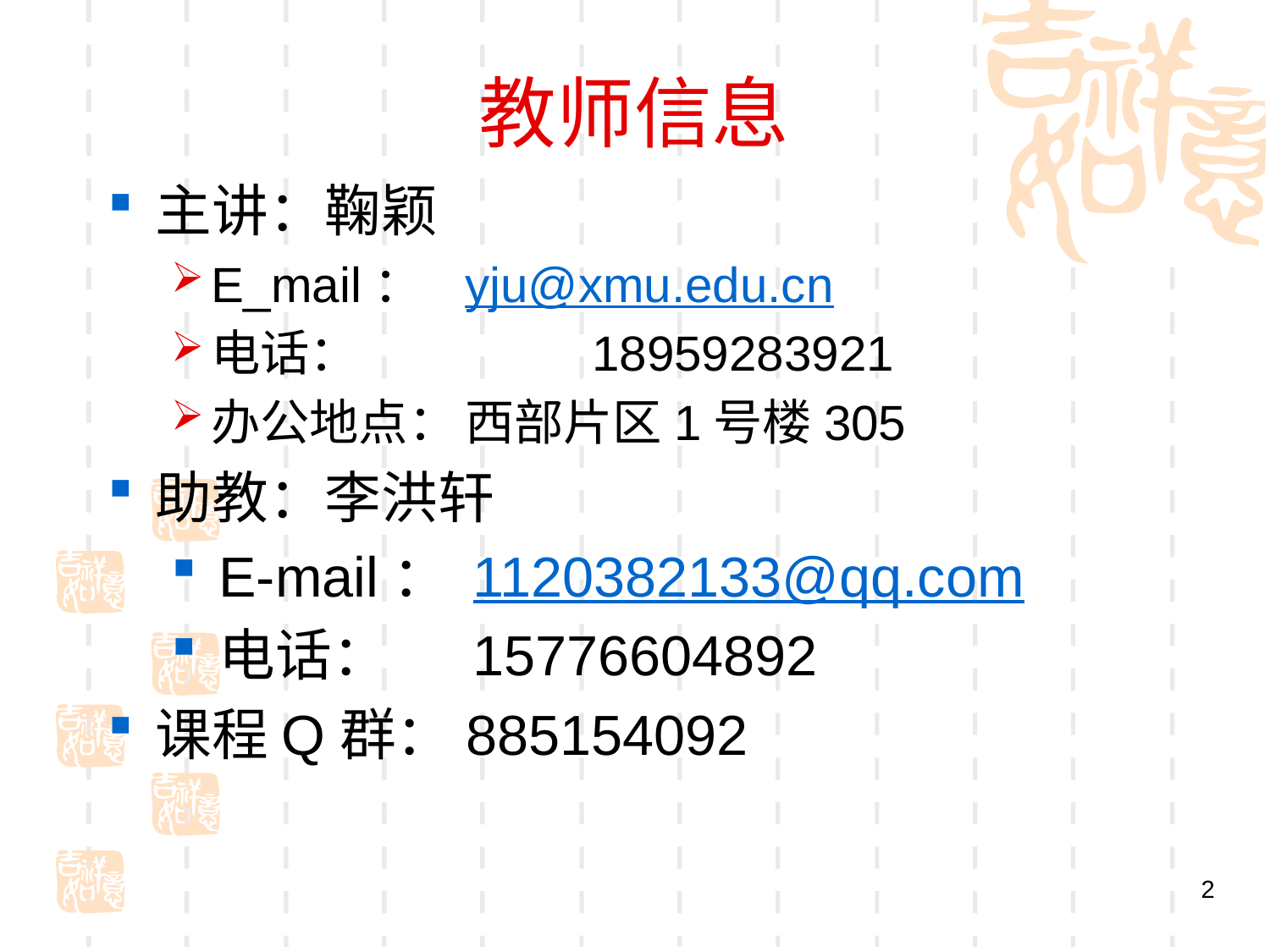

# 教师信息
主讲：鞠颖
E_mail：	yju@xmu.edu.cn
电话：		18959283921
办公地点：	西部片区1号楼305
助教：李洪轩
E-mail：	1120382133@qq.com
电话：	15776604892
课程Q群：885154092
2